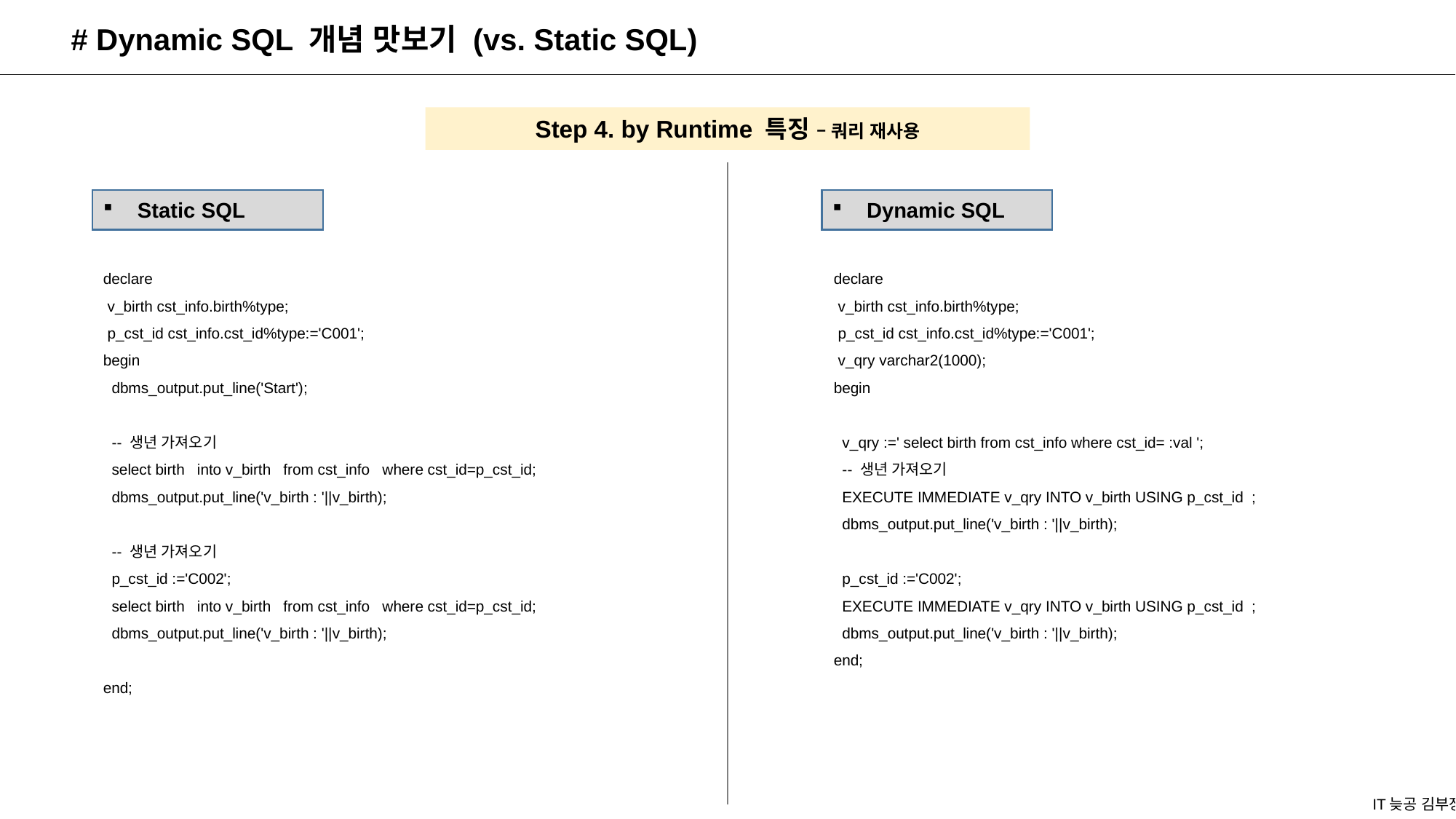

# Dynamic SQL 개념 맛보기 (vs. Static SQL)
Step 4. by Runtime 특징 – 쿼리 재사용
Dynamic SQL
Static SQL
declare
 v_birth cst_info.birth%type;
 p_cst_id cst_info.cst_id%type:='C001';
begin
  dbms_output.put_line('Start');

  -- 생년 가져오기
  select birth   into v_birth   from cst_info   where cst_id=p_cst_id;
  dbms_output.put_line('v_birth : '||v_birth);

  -- 생년 가져오기
  p_cst_id :='C002';
  select birth   into v_birth   from cst_info   where cst_id=p_cst_id;
  dbms_output.put_line('v_birth : '||v_birth);

end;
declare
 v_birth cst_info.birth%type;
 p_cst_id cst_info.cst_id%type:='C001';
 v_qry varchar2(1000);
begin

  v_qry :=' select birth from cst_info where cst_id= :val ';
  -- 생년 가져오기
  EXECUTE IMMEDIATE v_qry INTO v_birth USING p_cst_id  ;
  dbms_output.put_line('v_birth : '||v_birth);

  p_cst_id :='C002';
  EXECUTE IMMEDIATE v_qry INTO v_birth USING p_cst_id  ;
  dbms_output.put_line('v_birth : '||v_birth);
end;
IT늦공 김부장